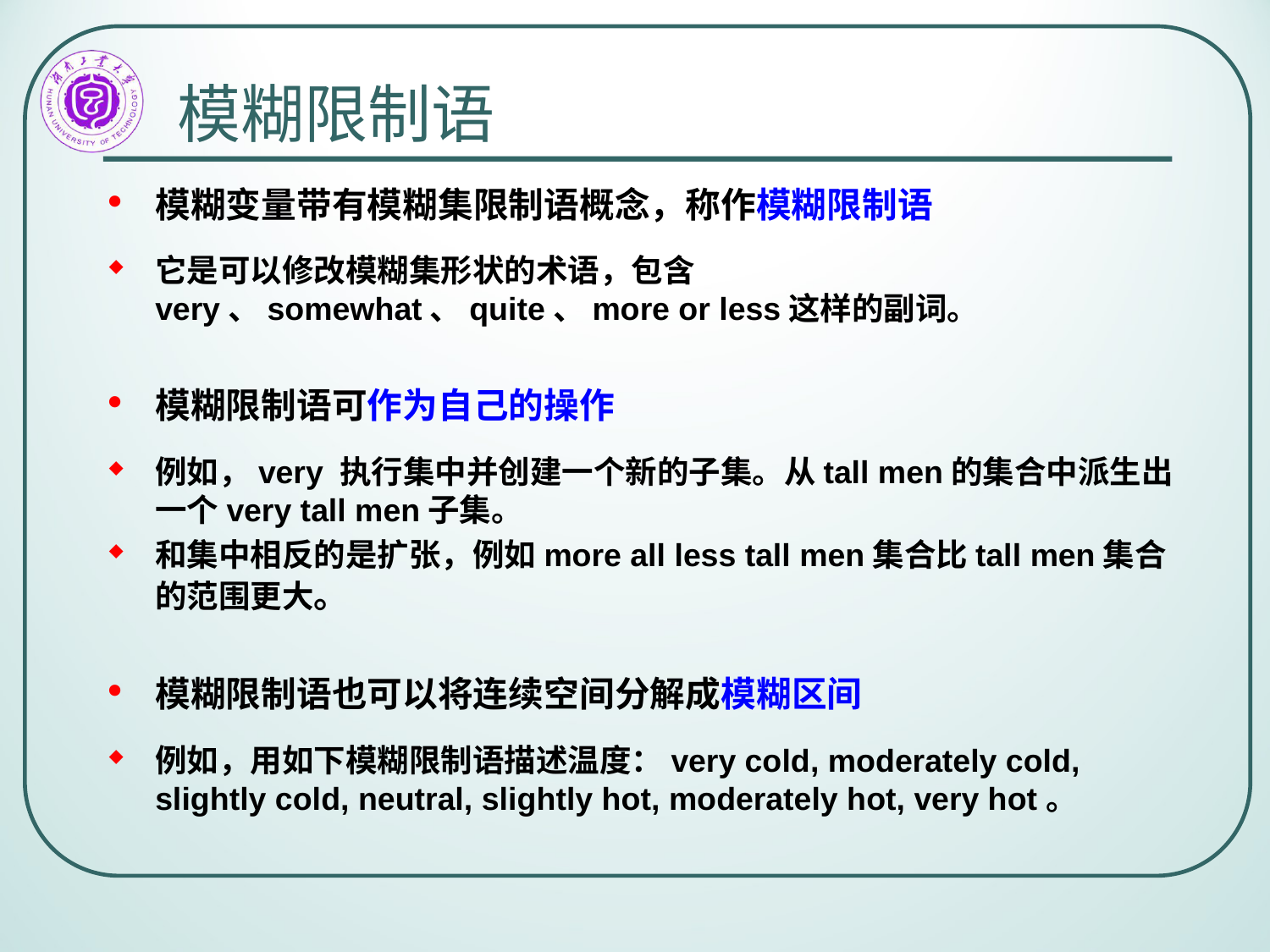

# 模糊限制语
模糊变量带有模糊集限制语概念，称作模糊限制语

它是可以修改模糊集形状的术语，包含very、somewhat、quite、more or less这样的副词。

模糊限制语可作为自己的操作

例如，very 执行集中并创建一个新的子集。从tall men的集合中派生出一个very tall men子集。
和集中相反的是扩张，例如more all less tall men集合比tall men集合的范围更大。

模糊限制语也可以将连续空间分解成模糊区间

例如，用如下模糊限制语描述温度：very cold, moderately cold, slightly cold, neutral, slightly hot, moderately hot, very hot。